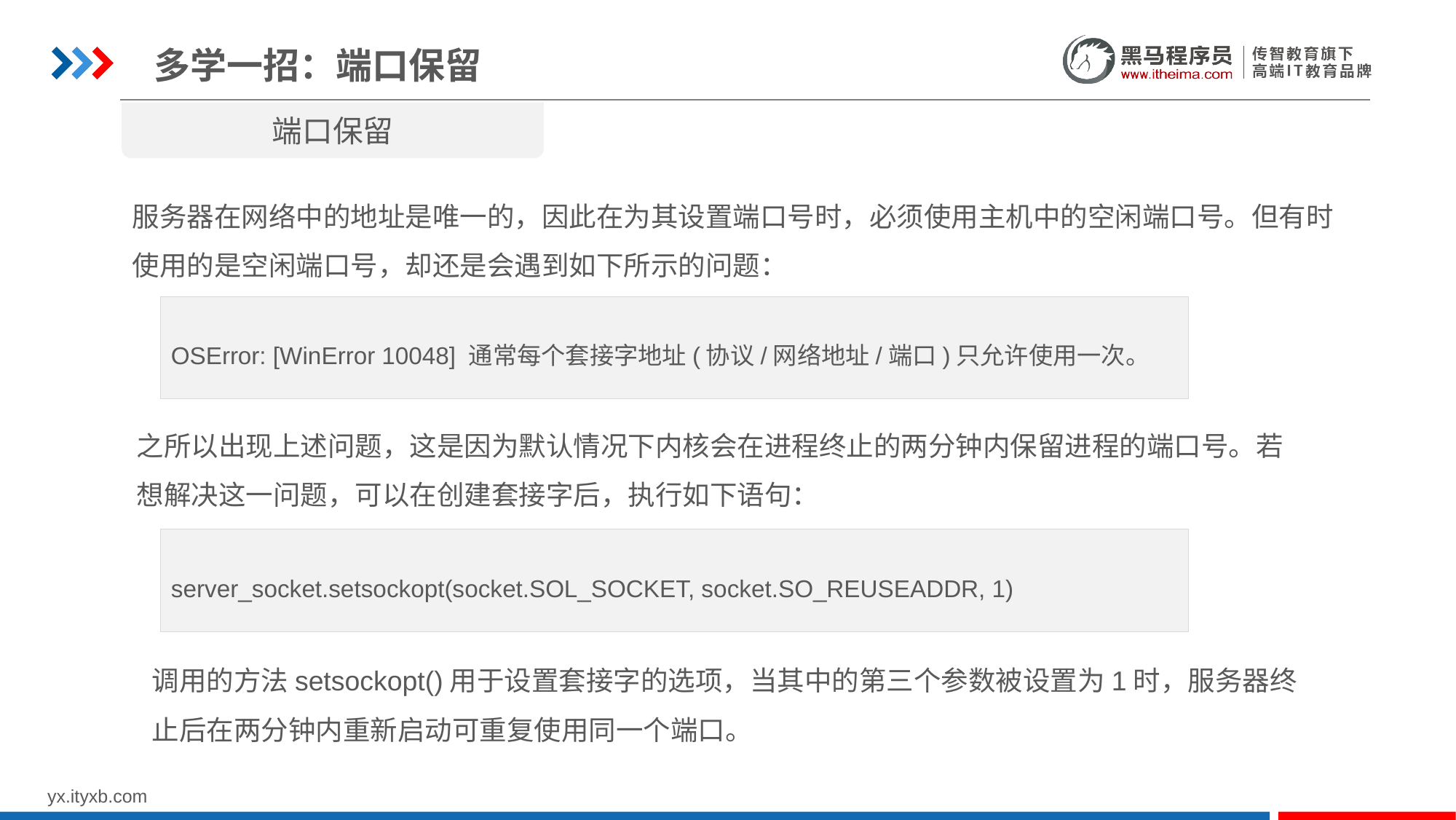

多学一招：端口保留

端口保留
服务器在网络中的地址是唯一的，因此在为其设置端口号时，必须使用主机中的空闲端口号。但有时使用的是空闲端口号，却还是会遇到如下所示的问题：
OSError: [WinError 10048] 通常每个套接字地址(协议/网络地址/端口)只允许使用一次。
之所以出现上述问题，这是因为默认情况下内核会在进程终止的两分钟内保留进程的端口号。若想解决这一问题，可以在创建套接字后，执行如下语句：
server_socket.setsockopt(socket.SOL_SOCKET, socket.SO_REUSEADDR, 1)
调用的方法setsockopt()用于设置套接字的选项，当其中的第三个参数被设置为1时，服务器终止后在两分钟内重新启动可重复使用同一个端口。